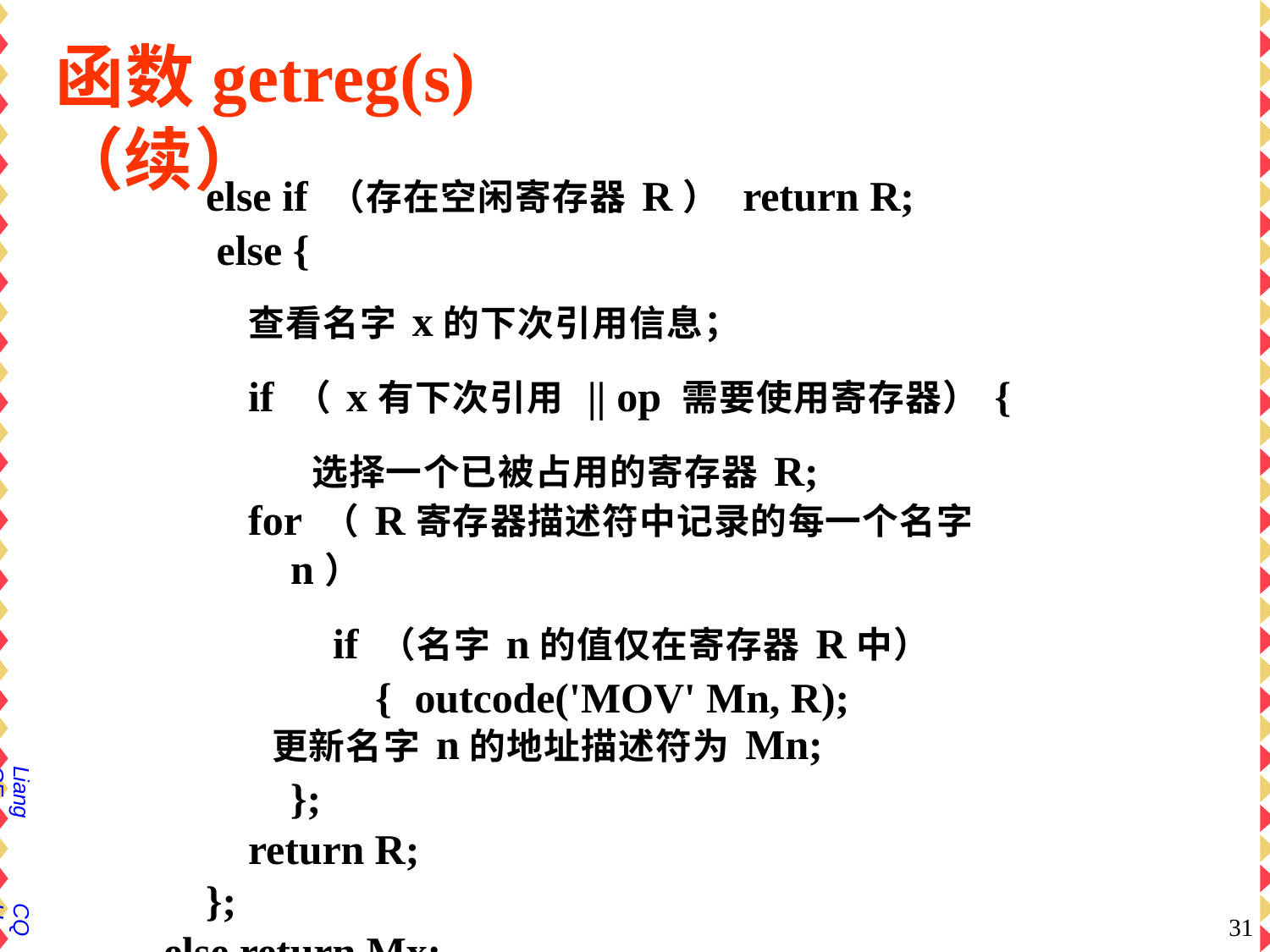

# 函数getreg(s)（续）
else if （存在空闲寄存器R） return R;  else {
查看名字x的下次引用信息；
if （x有下次引用 || op 需要使用寄存器）{  选择一个已被占用的寄存器R;
for （R寄存器描述符中记录的每一个名字n）
if （名字n的值仅在寄存器R中）{  outcode('MOV' Mn, R);
更新名字n的地址描述符为Mn;
};
return R;
};
else return Mx;
}
Liang GE
CQU
31